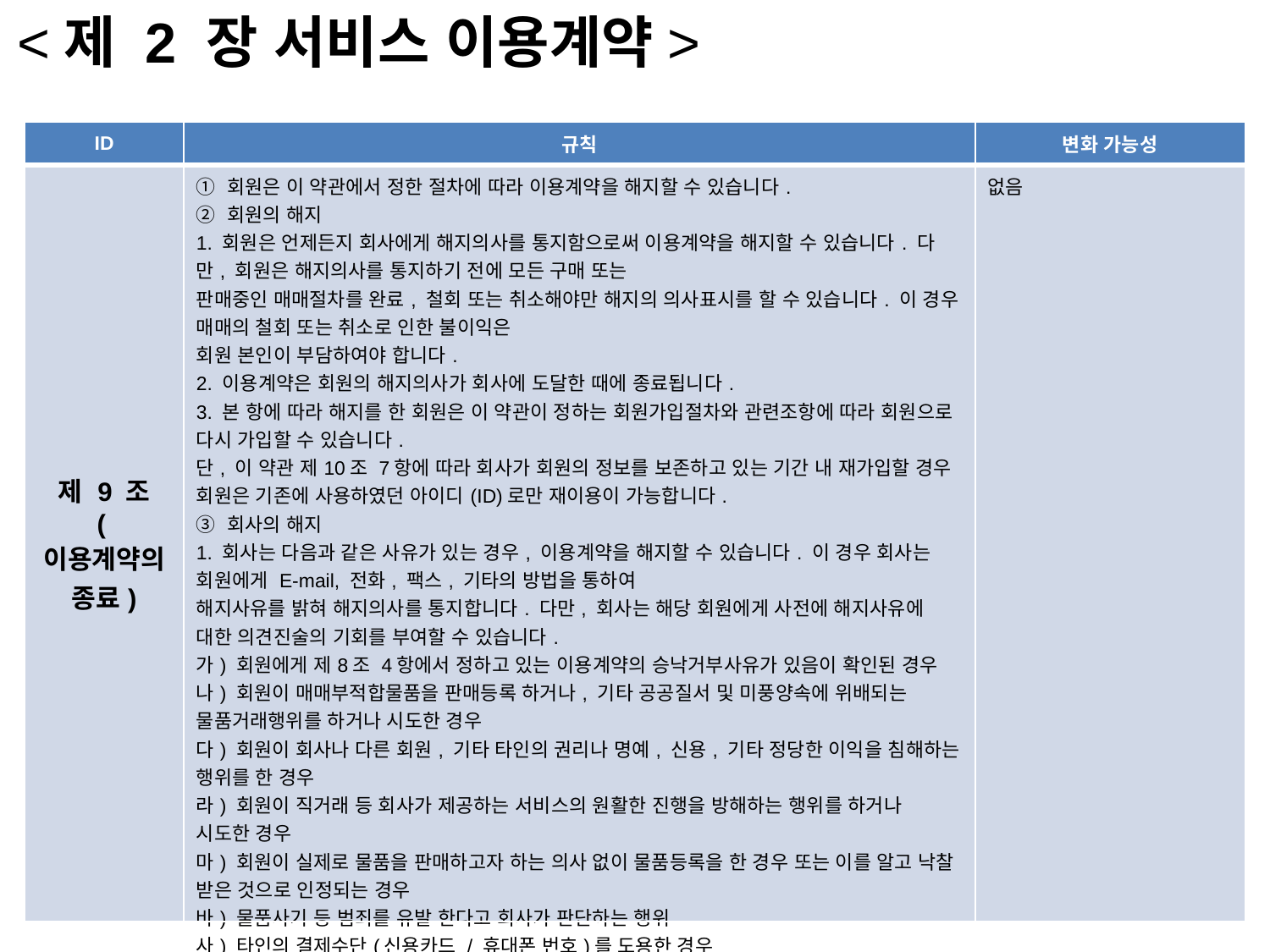

<제 2 장 서비스 이용계약>
| ID | 규칙 | 변화 가능성 |
| --- | --- | --- |
| 제 9 조 (이용계약의 종료) | ① 회원은 이 약관에서 정한 절차에 따라 이용계약을 해지할 수 있습니다. ② 회원의 해지 1. 회원은 언제든지 회사에게 해지의사를 통지함으로써 이용계약을 해지할 수 있습니다. 다만, 회원은 해지의사를 통지하기 전에 모든 구매 또는 판매중인 매매절차를 완료, 철회 또는 취소해야만 해지의 의사표시를 할 수 있습니다. 이 경우 매매의 철회 또는 취소로 인한 불이익은 회원 본인이 부담하여야 합니다. 2. 이용계약은 회원의 해지의사가 회사에 도달한 때에 종료됩니다. 3. 본 항에 따라 해지를 한 회원은 이 약관이 정하는 회원가입절차와 관련조항에 따라 회원으로 다시 가입할 수 있습니다. 단, 이 약관 제10조 7항에 따라 회사가 회원의 정보를 보존하고 있는 기간 내 재가입할 경우 회원은 기존에 사용하였던 아이디(ID)로만 재이용이 가능합니다. ③ 회사의 해지 1. 회사는 다음과 같은 사유가 있는 경우, 이용계약을 해지할 수 있습니다. 이 경우 회사는 회원에게 E-mail, 전화, 팩스, 기타의 방법을 통하여 해지사유를 밝혀 해지의사를 통지합니다. 다만, 회사는 해당 회원에게 사전에 해지사유에 대한 의견진술의 기회를 부여할 수 있습니다. 가) 회원에게 제8조 4항에서 정하고 있는 이용계약의 승낙거부사유가 있음이 확인된 경우 나) 회원이 매매부적합물품을 판매등록 하거나, 기타 공공질서 및 미풍양속에 위배되는 물품거래행위를 하거나 시도한 경우 다) 회원이 회사나 다른 회원, 기타 타인의 권리나 명예, 신용, 기타 정당한 이익을 침해하는 행위를 한 경우 라) 회원이 직거래 등 회사가 제공하는 서비스의 원활한 진행을 방해하는 행위를 하거나 시도한 경우 마) 회원이 실제로 물품을 판매하고자 하는 의사 없이 물품등록을 한 경우 또는 이를 알고 낙찰 받은 것으로 인정되는 경우 바) 물품사기 등 범죄를 유발 한다고 회사가 판단하는 행위 사) 타인의 결제수단(신용카드 / 휴대폰 번호)를 도용한 경우 아) 타인의 ID를 도용한 경우 자) 본 약관의 내용을 위반하는 행위 차) 게임산업진흥에관한법률 시행령 제18조의3 제3호의 각 목에 해당하는 물품을 판매하여 게임산업진흥에관한법률 제32조 제7항을 위반한 경우 | 없음 |